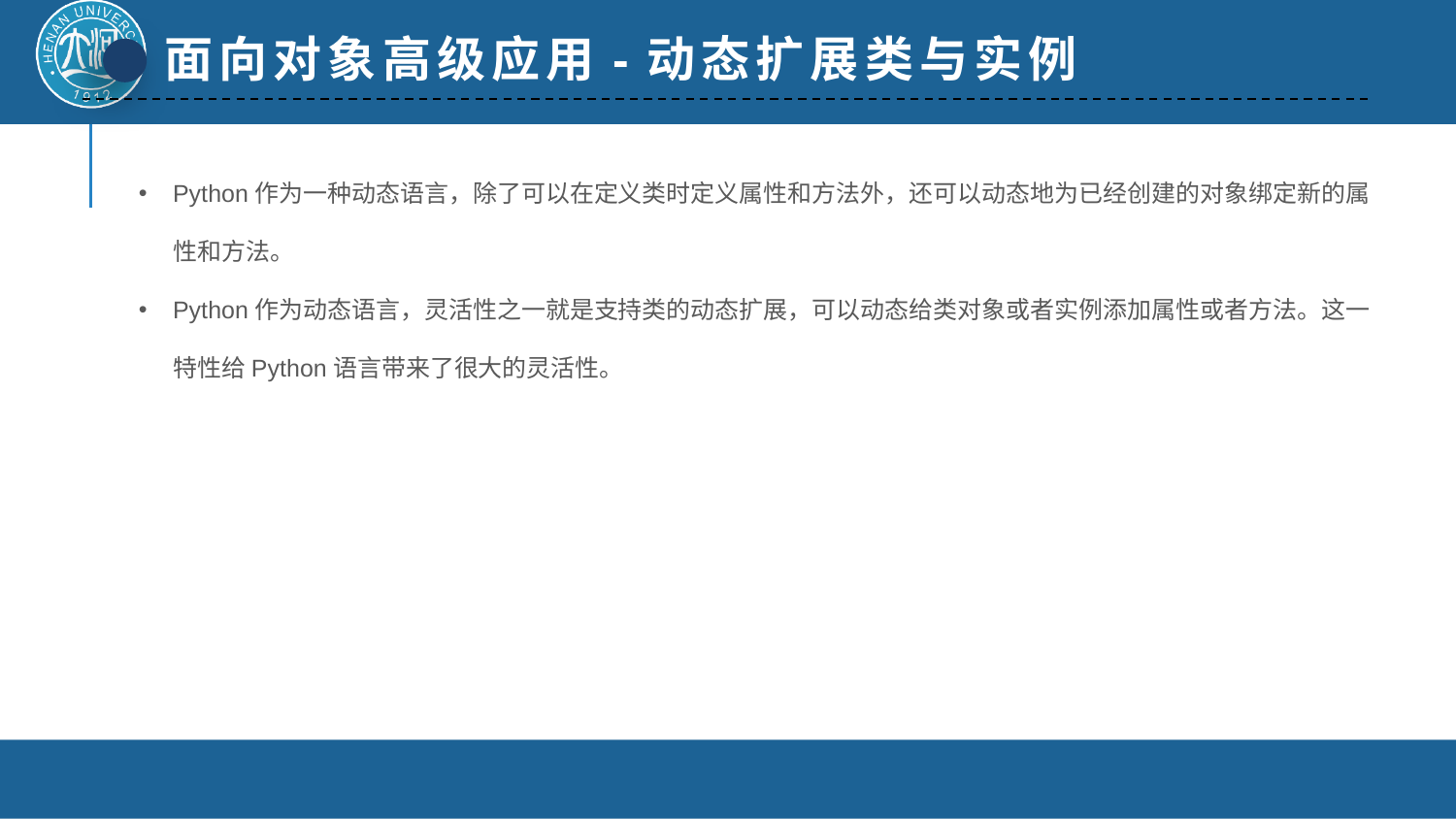

面向对象高级应用-动态扩展类与实例

Python作为一种动态语言，除了可以在定义类时定义属性和方法外，还可以动态地为已经创建的对象绑定新的属性和方法。
Python作为动态语言，灵活性之一就是支持类的动态扩展，可以动态给类对象或者实例添加属性或者方法。这一特性给Python语言带来了很大的灵活性。